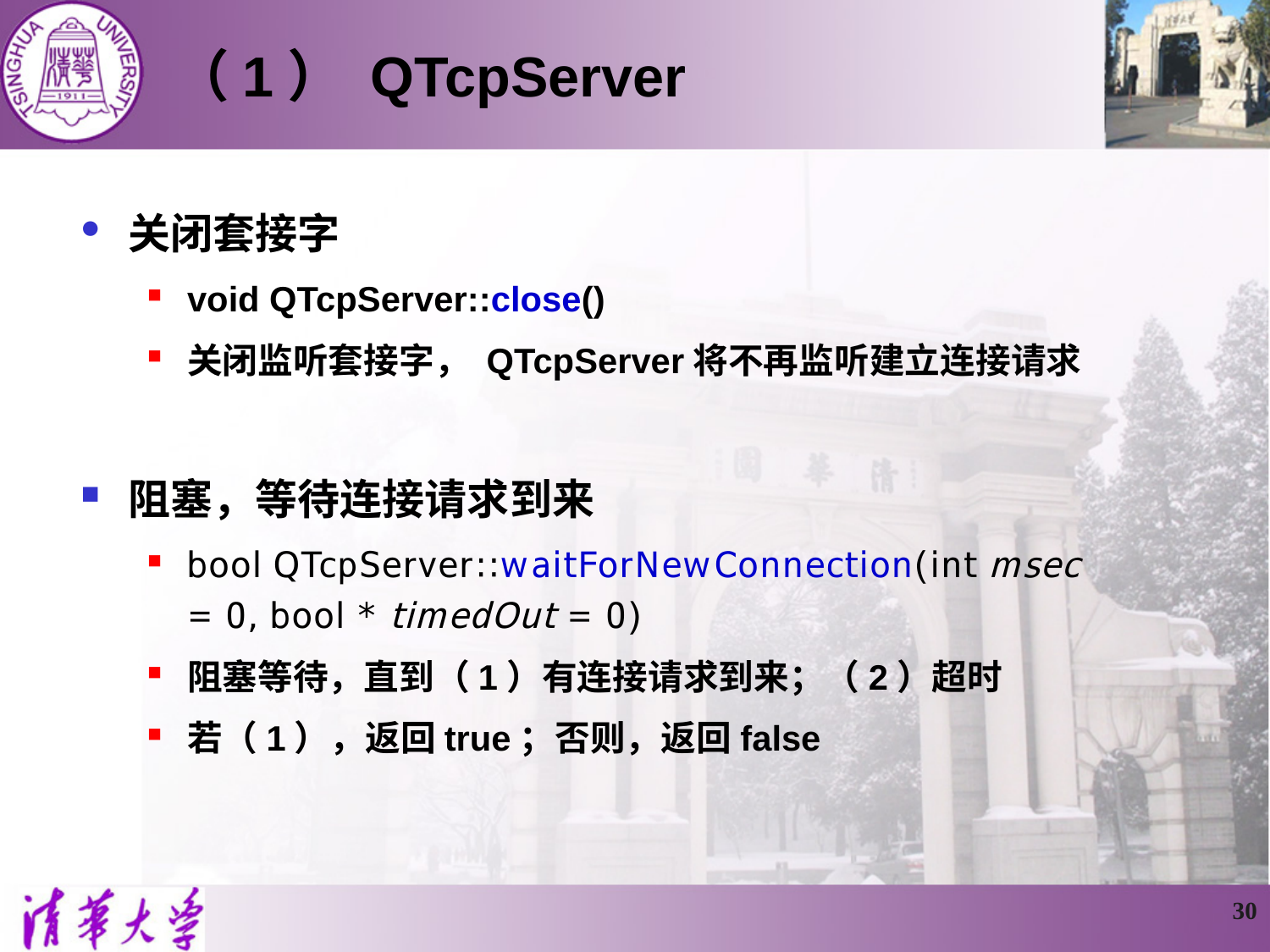

# （1） QTcpServer
关闭套接字
void QTcpServer::close()
关闭监听套接字， QTcpServer将不再监听建立连接请求

阻塞，等待连接请求到来
bool QTcpServer::waitForNewConnection(int msec = 0, bool * timedOut = 0)
阻塞等待，直到（1）有连接请求到来；（2）超时
若（1），返回true；否则，返回false

30